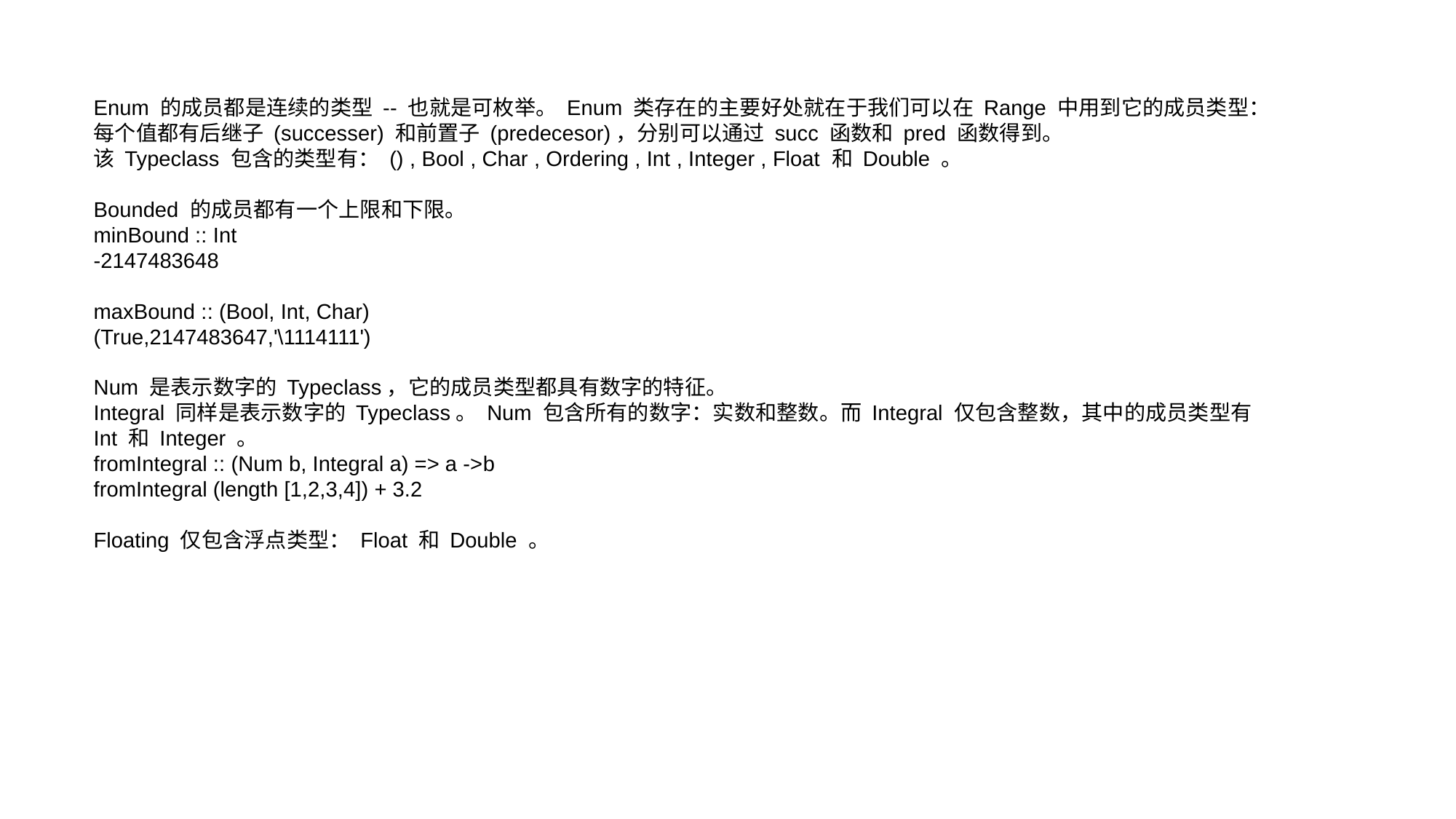

Enum 的成员都是连续的类型 -- 也就是可枚举。 Enum 类存在的主要好处就在于我们可以在 Range 中用到它的成员类型：
每个值都有后继子 (successer) 和前置子 (predecesor)，分别可以通过 succ 函数和 pred 函数得到。
该 Typeclass 包含的类型有： () , Bool , Char , Ordering , Int , Integer , Float 和 Double 。

Bounded 的成员都有一个上限和下限。
minBound :: Int
-2147483648

maxBound :: (Bool, Int, Char)
(True,2147483647,'\1114111')

Num 是表示数字的 Typeclass，它的成员类型都具有数字的特征。
Integral 同样是表示数字的 Typeclass。 Num 包含所有的数字：实数和整数。而 Integral 仅包含整数，其中的成员类型有
Int 和 Integer 。
fromIntegral :: (Num b, Integral a) => a ->b
fromIntegral (length [1,2,3,4]) + 3.2

Floating 仅包含浮点类型： Float 和 Double 。